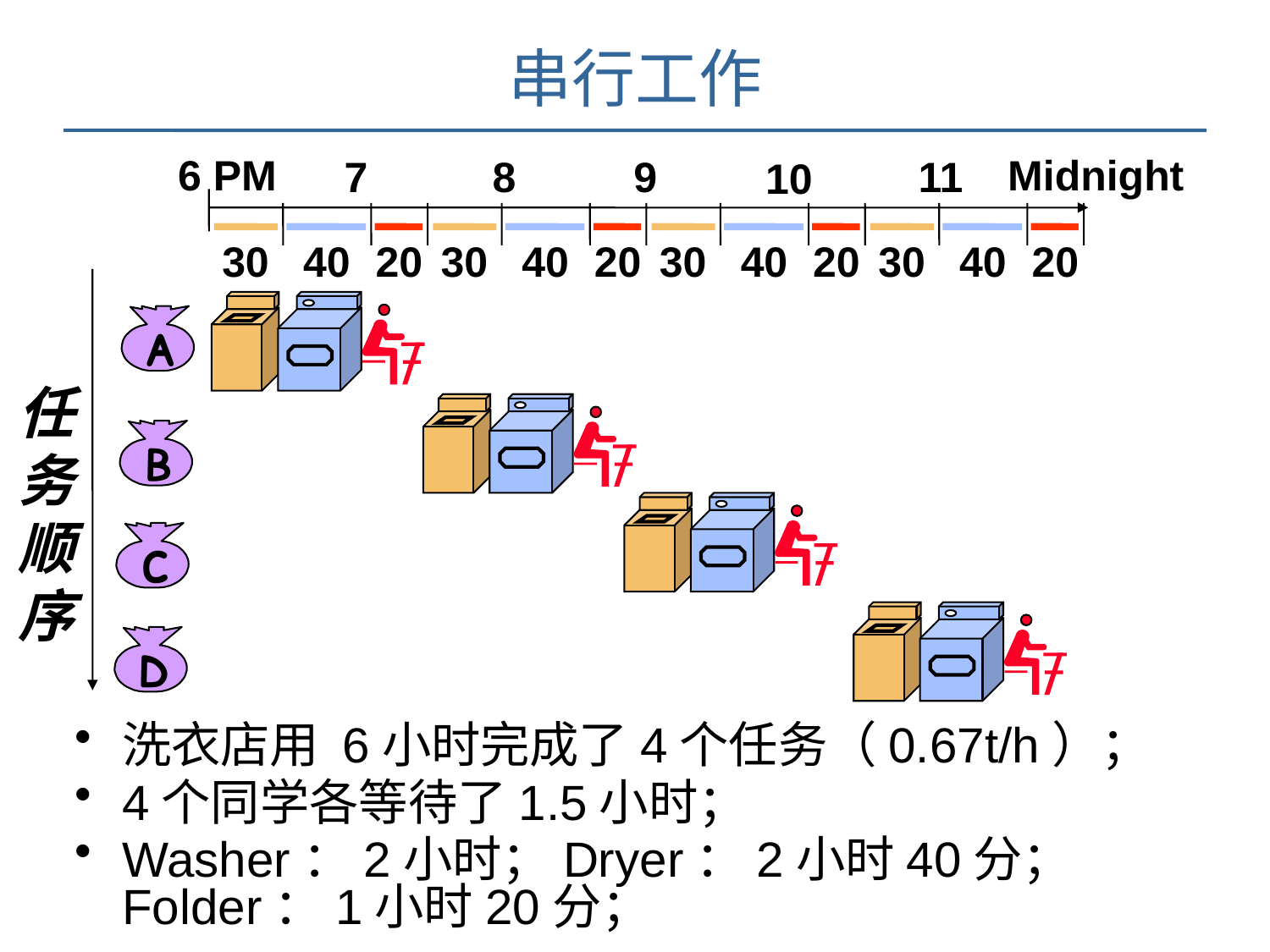

# 串行工作
6 PM
Midnight
7
8
9
11
10

30
40
20
30
40
20
30
40
20
30
40
20

A
任
务
顺
序

B

C

D
洗衣店用 6小时完成了4个任务（0.67t/h）；
4个同学各等待了1.5小时；
Washer：2小时；Dryer：2小时40分；Folder：1小时20分；